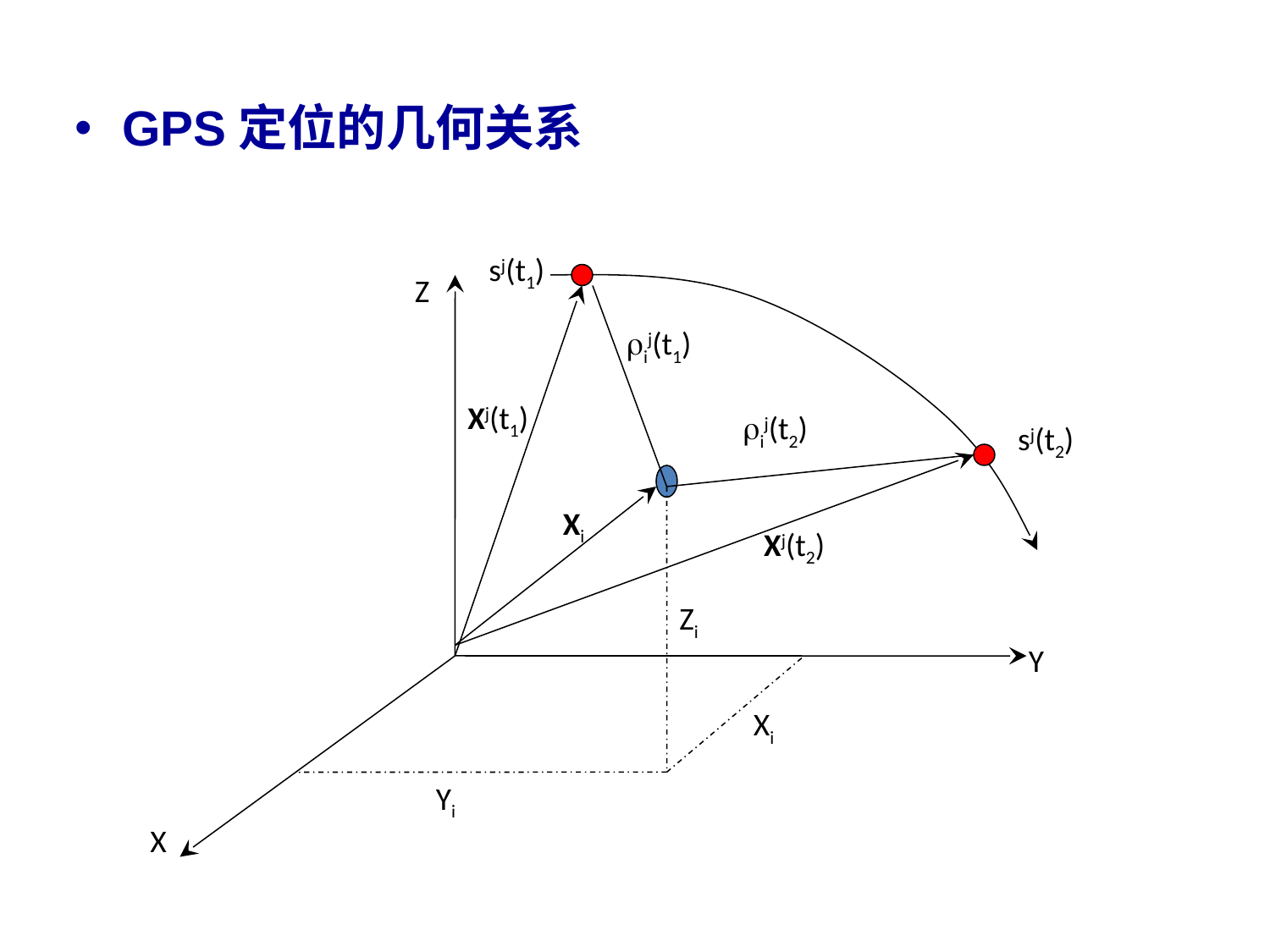

GPS定位的几何关系
sj(t1)
Z

ρij(t1)
Xj(t1)
ρij(t2)
sj(t2)

Xi
Xj(t2)
Zi
Y

Xi

Yi
X